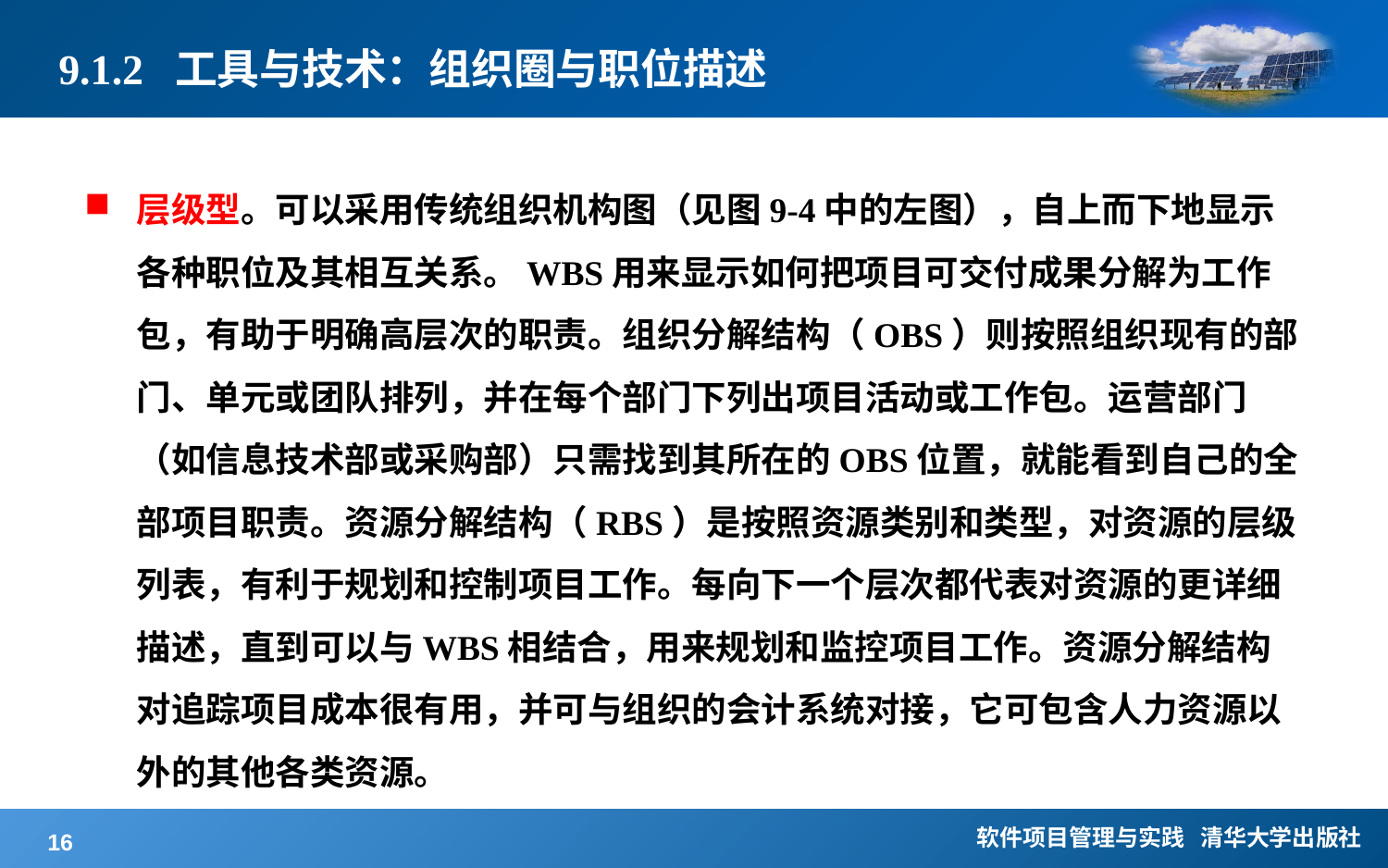

# 9.1.2  工具与技术：组织圈与职位描述
层级型。可以采用传统组织机构图（见图9-4中的左图），自上而下地显示各种职位及其相互关系。WBS用来显示如何把项目可交付成果分解为工作包，有助于明确高层次的职责。组织分解结构（OBS）则按照组织现有的部门、单元或团队排列，并在每个部门下列出项目活动或工作包。运营部门（如信息技术部或采购部）只需找到其所在的OBS位置，就能看到自己的全部项目职责。资源分解结构（RBS）是按照资源类别和类型，对资源的层级列表，有利于规划和控制项目工作。每向下一个层次都代表对资源的更详细描述，直到可以与WBS相结合，用来规划和监控项目工作。资源分解结构对追踪项目成本很有用，并可与组织的会计系统对接，它可包含人力资源以外的其他各类资源。